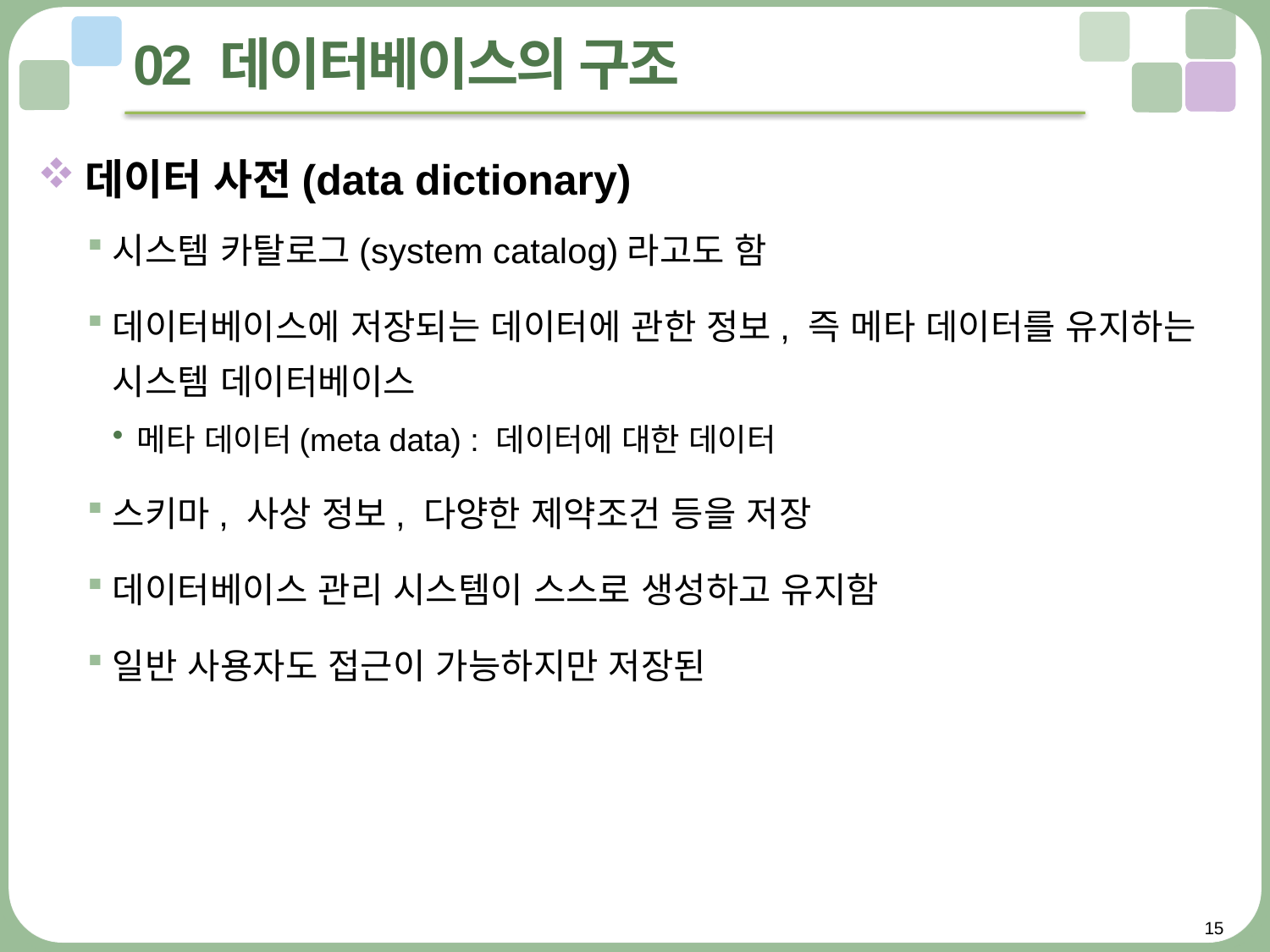

# 02 데이터베이스의 구조
데이터 사전(data dictionary)
시스템 카탈로그(system catalog)라고도 함
데이터베이스에 저장되는 데이터에 관한 정보, 즉 메타 데이터를 유지하는 시스템 데이터베이스
메타 데이터(meta data) : 데이터에 대한 데이터
스키마, 사상 정보, 다양한 제약조건 등을 저장
데이터베이스 관리 시스템이 스스로 생성하고 유지함
일반 사용자도 접근이 가능하지만 저장된